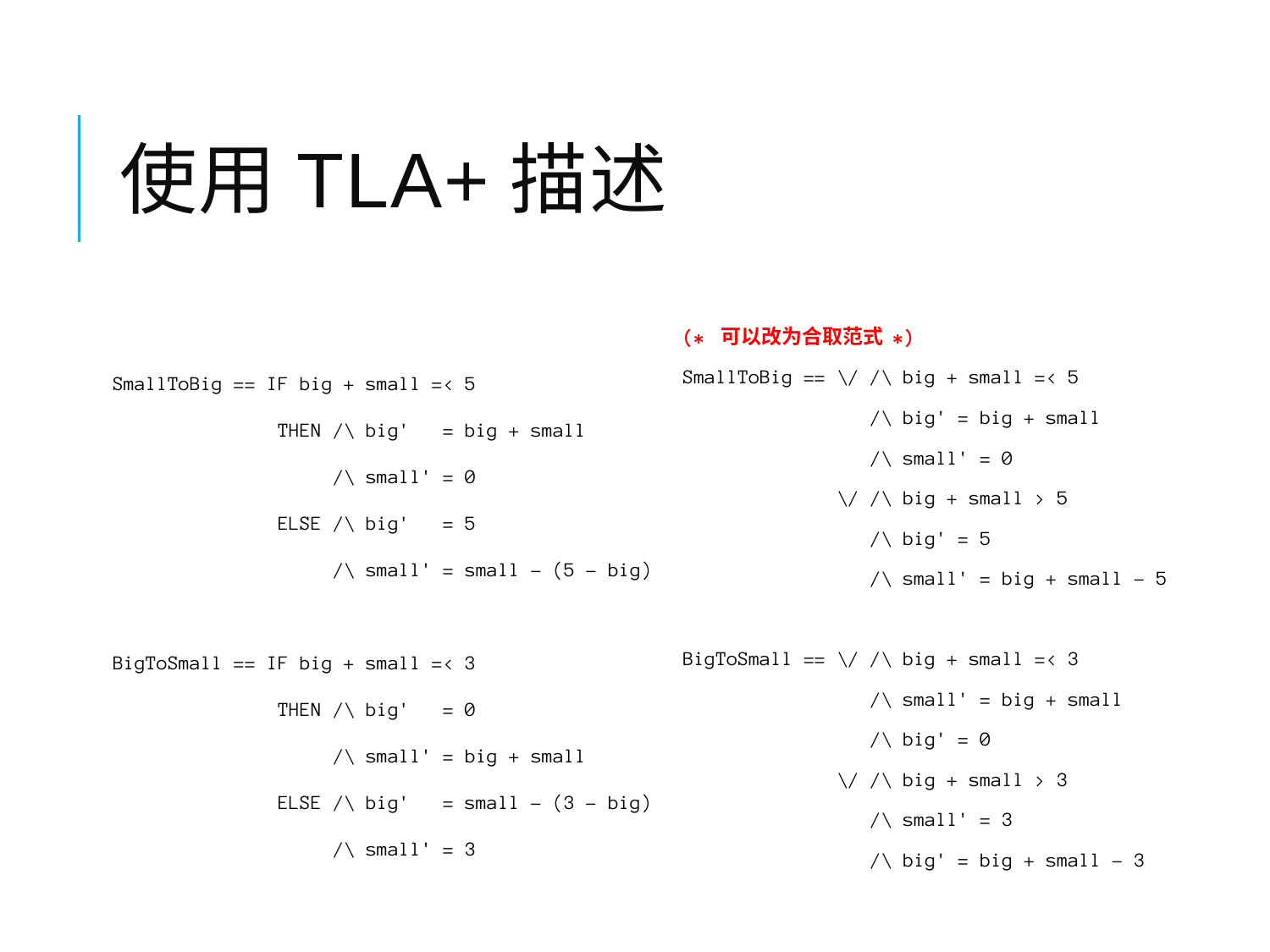

# 使用TLA+描述

SmallToBig == IF big + small =< 5
               THEN /\ big'   = big + small
                    /\ small' = 0
               ELSE /\ big'   = 5
                    /\ small' = small - (5 - big)

BigToSmall == IF big + small =< 3
               THEN /\ big'   = 0
                    /\ small' = big + small
               ELSE /\ big'   = small - (3 - big)
                    /\ small' = 3

(* 可以改为合取范式 *)
SmallToBig == \/ /\ big + small =< 5
                 /\ big' = big + small
                 /\ small' = 0
              \/ /\ big + small > 5
                 /\ big' = 5
                 /\ small' = big + small - 5

BigToSmall == \/ /\ big + small =< 3
                 /\ small' = big + small
                 /\ big' = 0
              \/ /\ big + small > 3
                 /\ small' = 3
                 /\ big' = big + small - 3